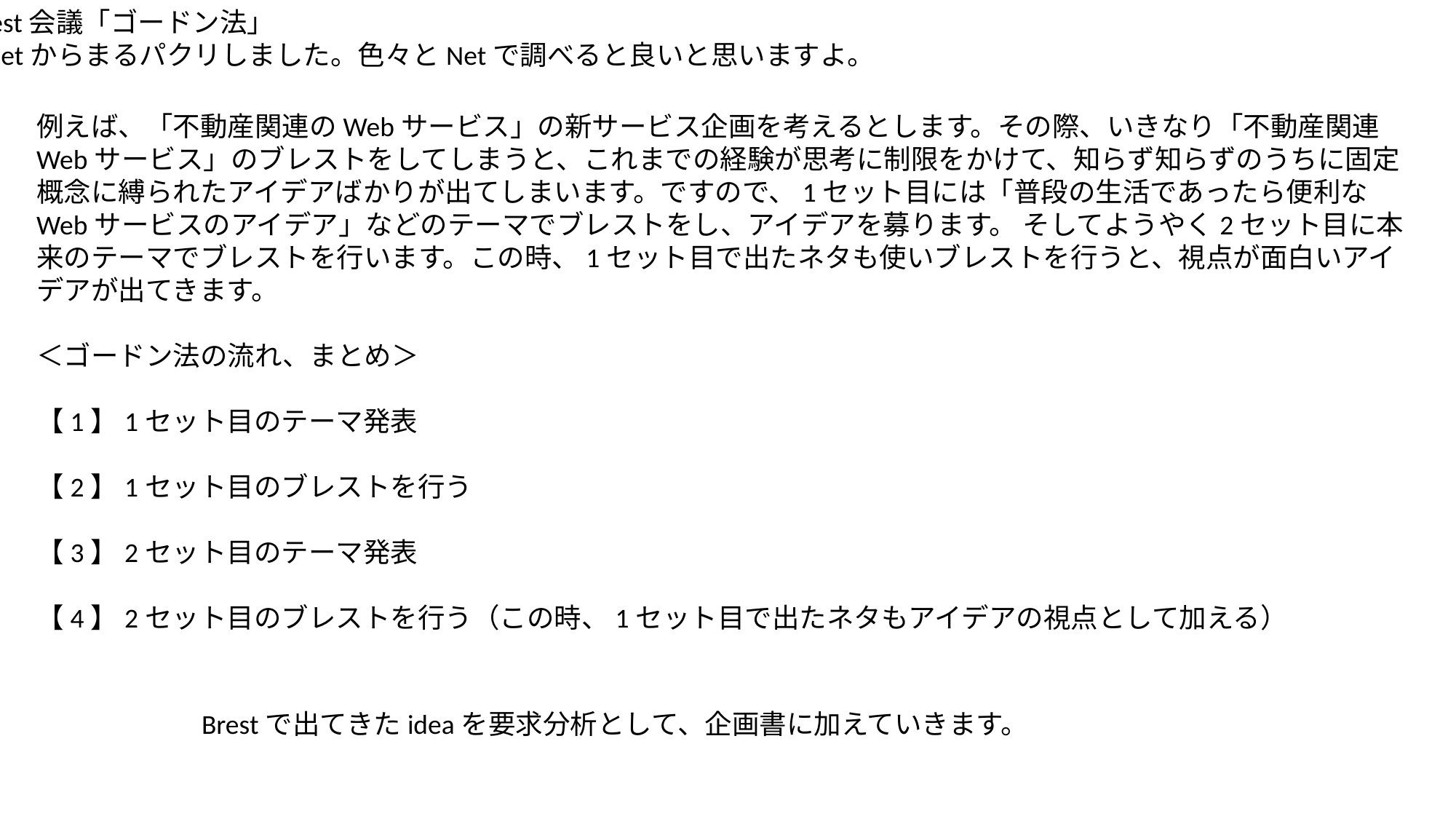

・Brest会議「ゴードン法」
　Netからまるパクリしました。色々とNetで調べると良いと思いますよ。

例えば、「不動産関連のWebサービス」の新サービス企画を考えるとします。その際、いきなり「不動産関連Webサービス」のブレストをしてしまうと、これまでの経験が思考に制限をかけて、知らず知らずのうちに固定概念に縛られたアイデアばかりが出てしまいます。ですので、1セット目には「普段の生活であったら便利なWebサービスのアイデア」などのテーマでブレストをし、アイデアを募ります。 そしてようやく2セット目に本来のテーマでブレストを行います。この時、1セット目で出たネタも使いブレストを行うと、視点が面白いアイデアが出てきます。

＜ゴードン法の流れ、まとめ＞

【1】1セット目のテーマ発表

【2】1セット目のブレストを行う

【3】2セット目のテーマ発表

【4】2セット目のブレストを行う（この時、1セット目で出たネタもアイデアの視点として加える）

Brestで出てきたideaを要求分析として、企画書に加えていきます。